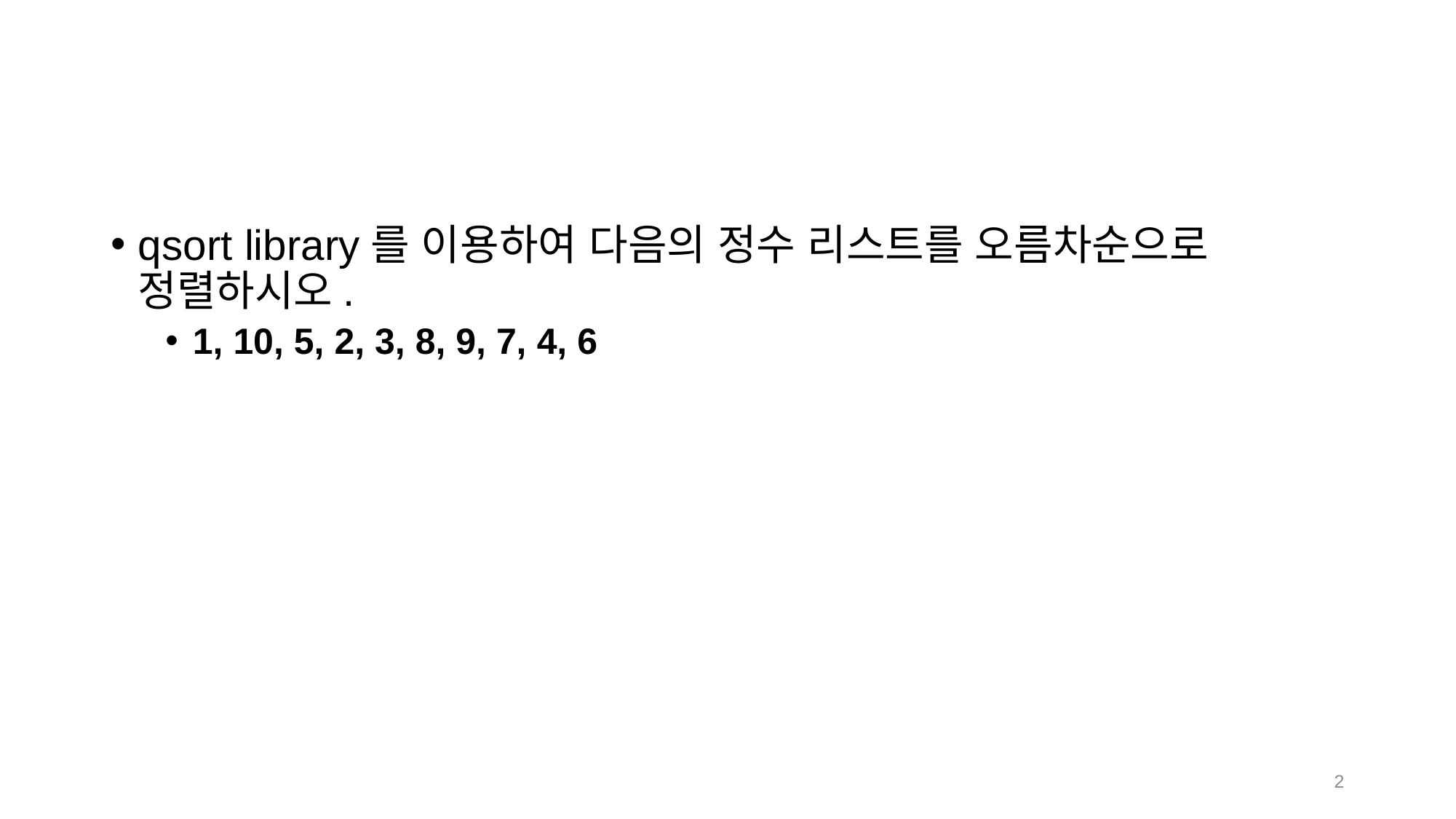

#
qsort library를 이용하여 다음의 정수 리스트를 오름차순으로 정렬하시오.
1, 10, 5, 2, 3, 8, 9, 7, 4, 6
2